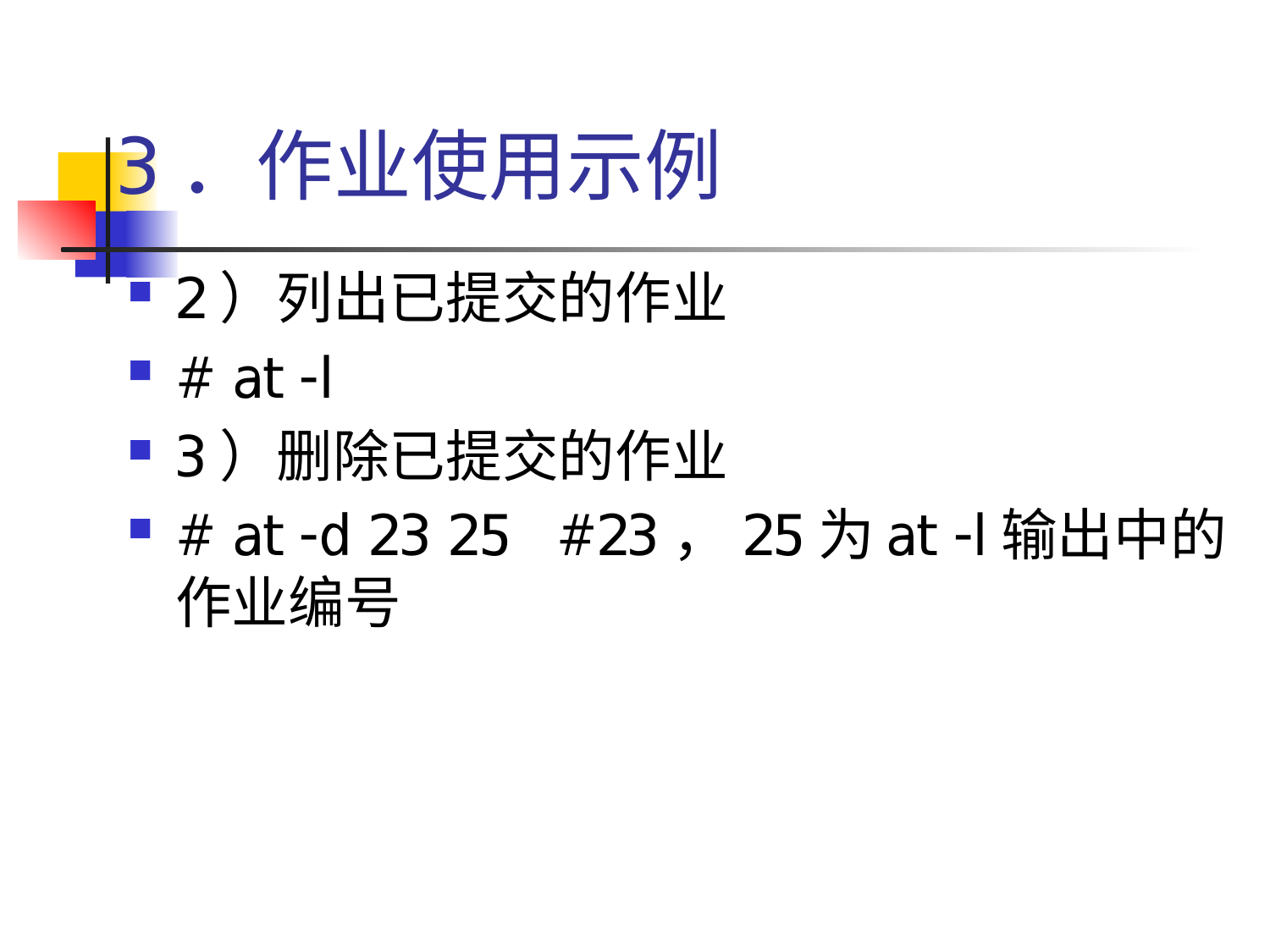

# 3．作业使用示例
2）列出已提交的作业
# at -l
3）删除已提交的作业
# at -d 23 25 	#23，25为at -l输出中的作业编号